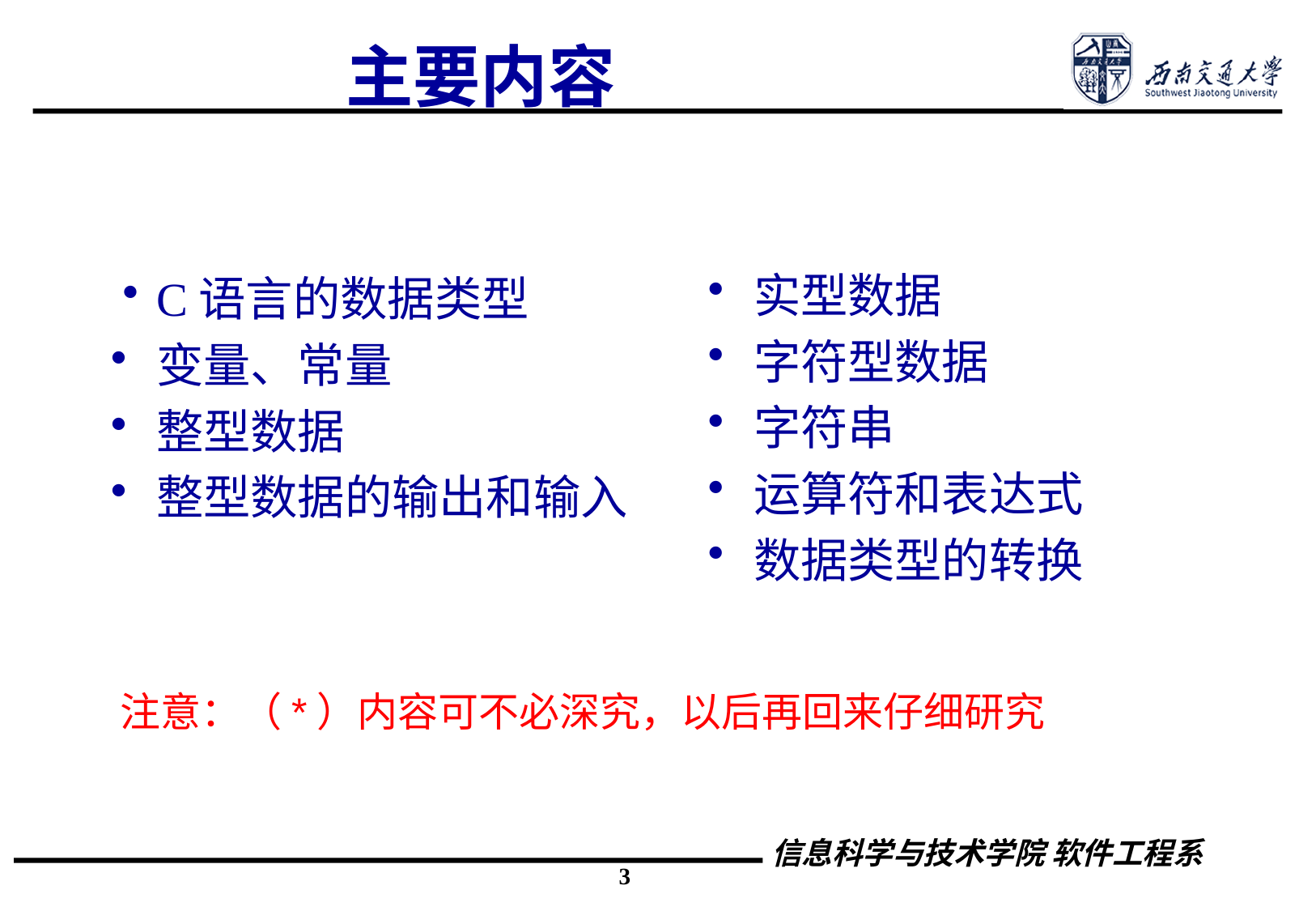

# 主要内容
实型数据
字符型数据
字符串
运算符和表达式
数据类型的转换
C语言的数据类型
变量、常量
整型数据
整型数据的输出和输入
注意：（*）内容可不必深究，以后再回来仔细研究
3